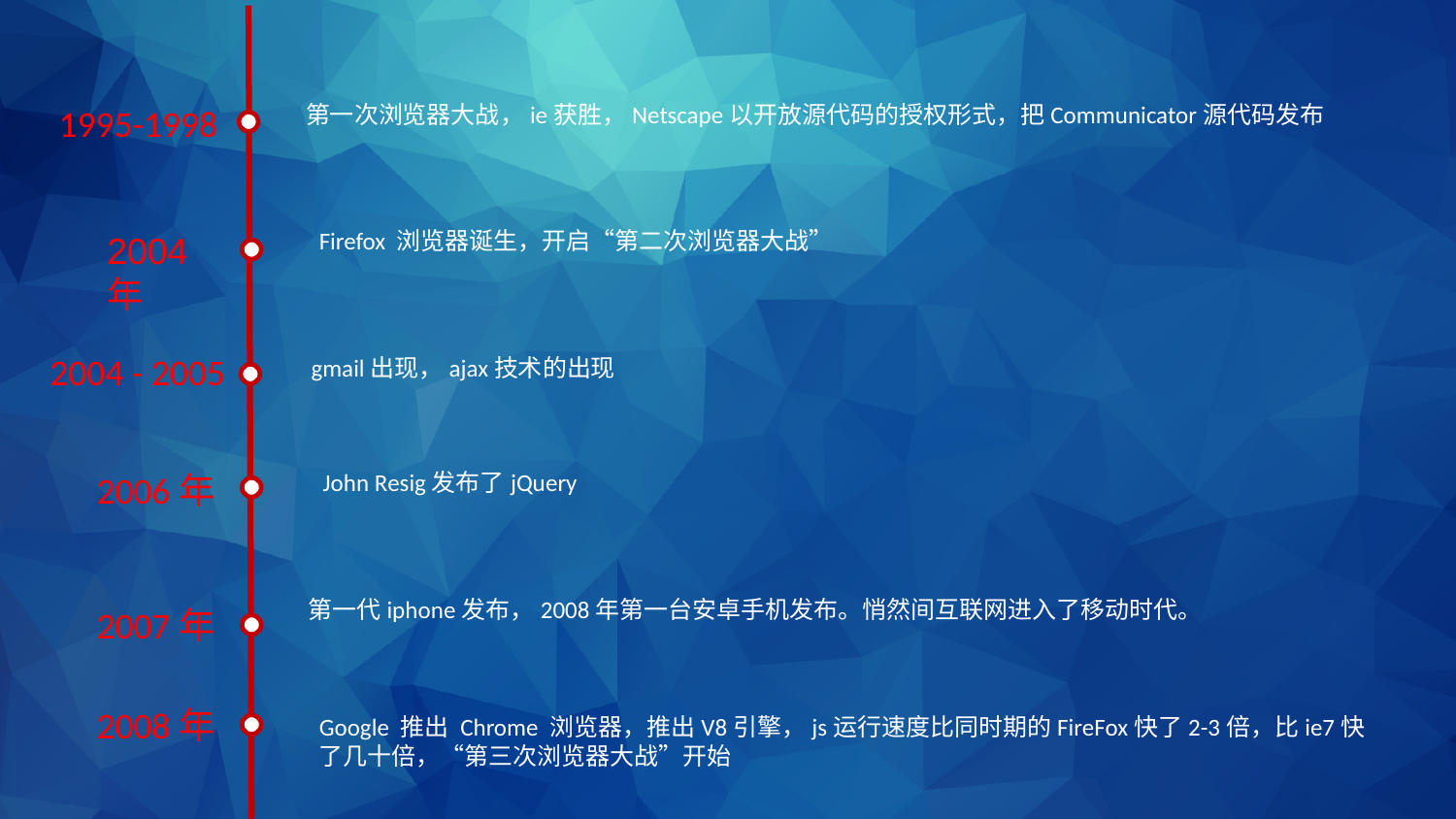

第一次浏览器大战，ie获胜，Netscape以开放源代码的授权形式，把Communicator源代码发布
1995-1998

Firefox 浏览器诞生，开启“第二次浏览器大战”
2004年

2004 - 2005
gmail出现，ajax技术的出现

2006年
John Resig发布了jQuery

第一代iphone发布，2008年第一台安卓手机发布。悄然间互联网进入了移动时代。
2007年

2008年
Google 推出 Chrome 浏览器，推出V8引擎，js运行速度比同时期的FireFox快了2-3倍，比ie7快了几十倍，“第三次浏览器大战”开始

1月
这里写事件